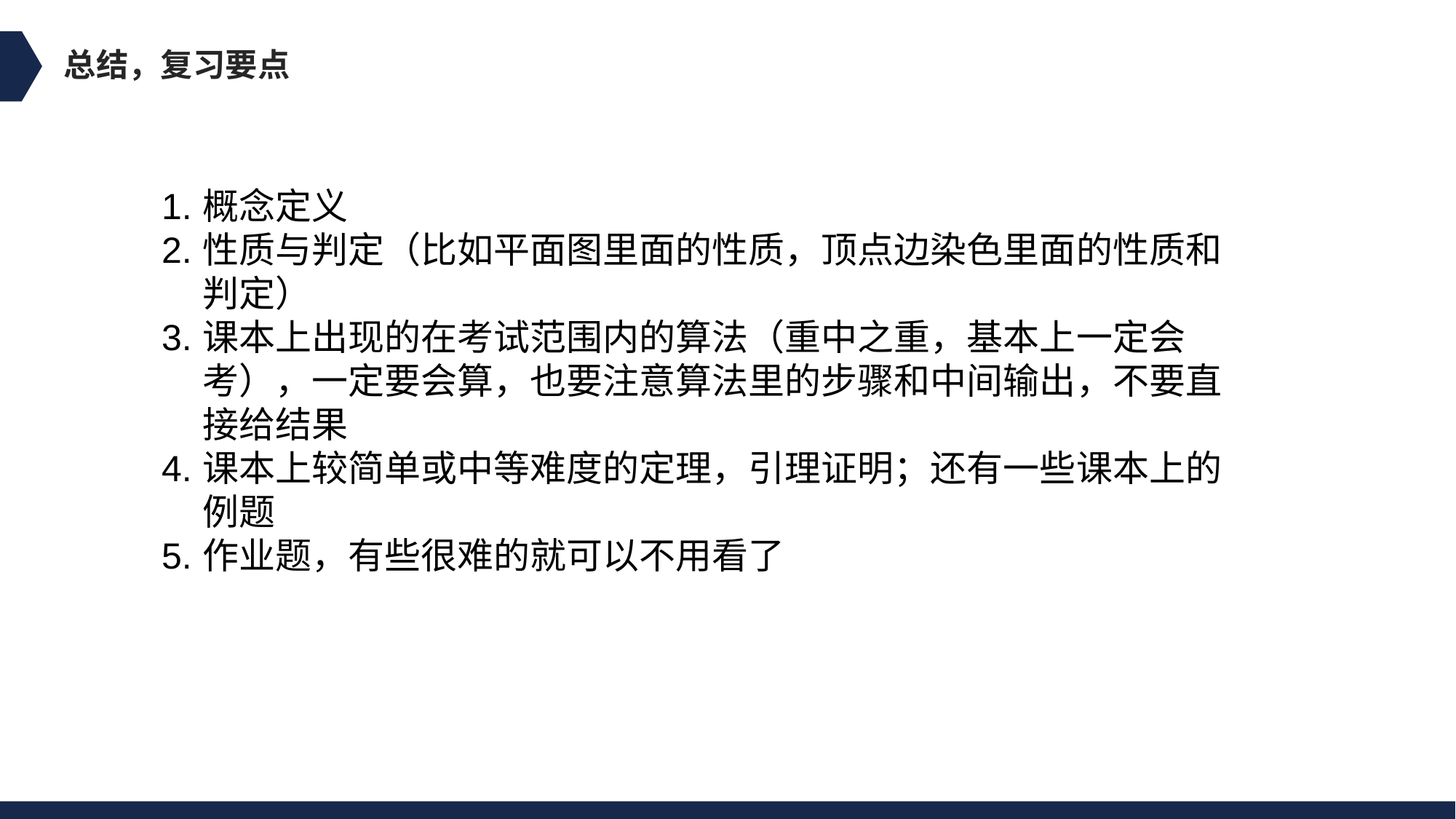

总结，复习要点
概念定义
性质与判定（比如平面图里面的性质，顶点边染色里面的性质和判定）
课本上出现的在考试范围内的算法（重中之重，基本上一定会考），一定要会算，也要注意算法里的步骤和中间输出，不要直接给结果
课本上较简单或中等难度的定理，引理证明；还有一些课本上的例题
作业题，有些很难的就可以不用看了